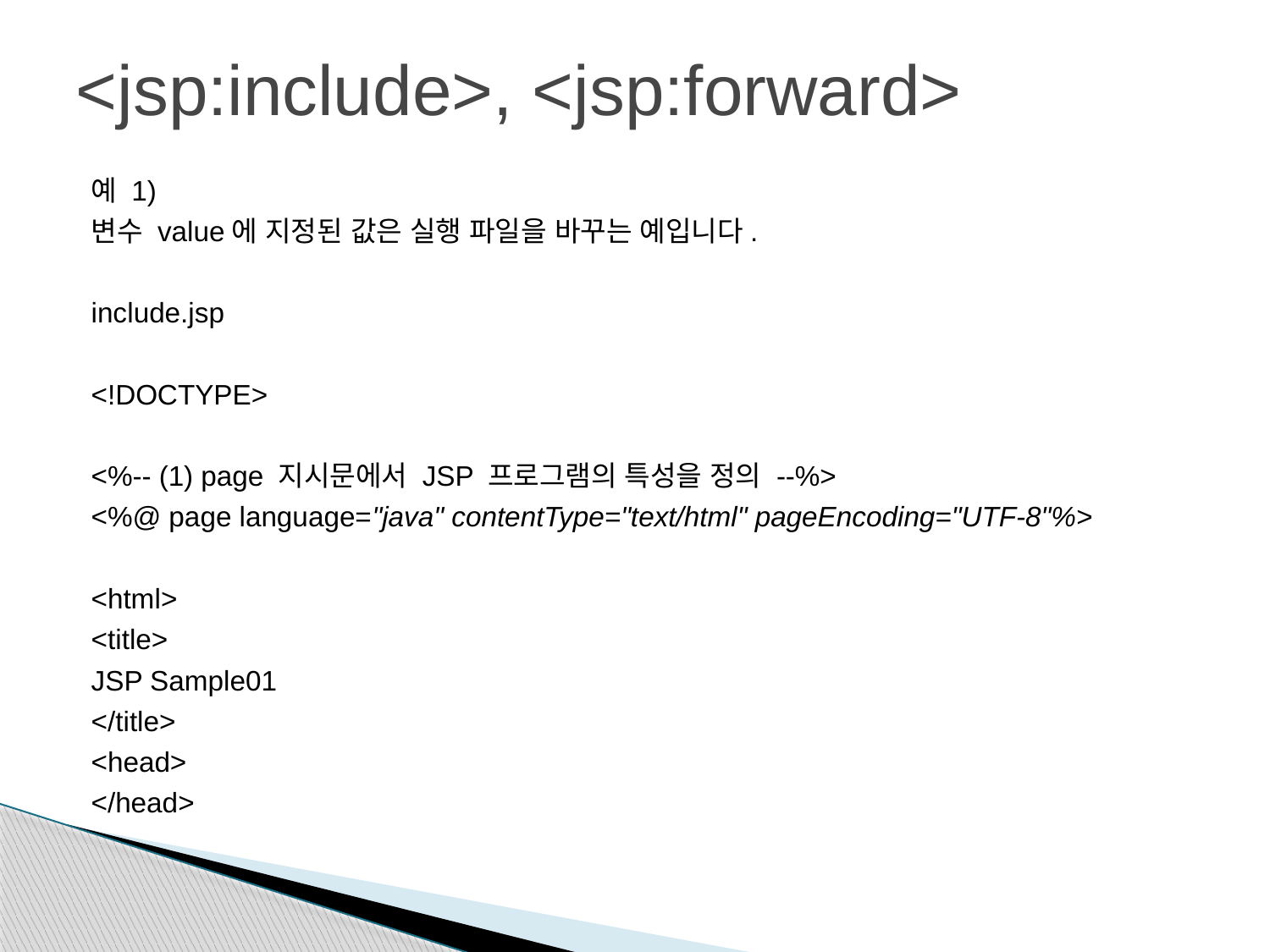

# <jsp:include>, <jsp:forward>
예 1)
변수 value에 지정된 값은 실행 파일을 바꾸는 예입니다.

include.jsp

<!DOCTYPE>

<%-- (1) page 지시문에서 JSP 프로그램의 특성을 정의 --%>
<%@ page language="java" contentType="text/html" pageEncoding="UTF-8"%>

<html>
<title>
JSP Sample01
</title>
<head>
</head>